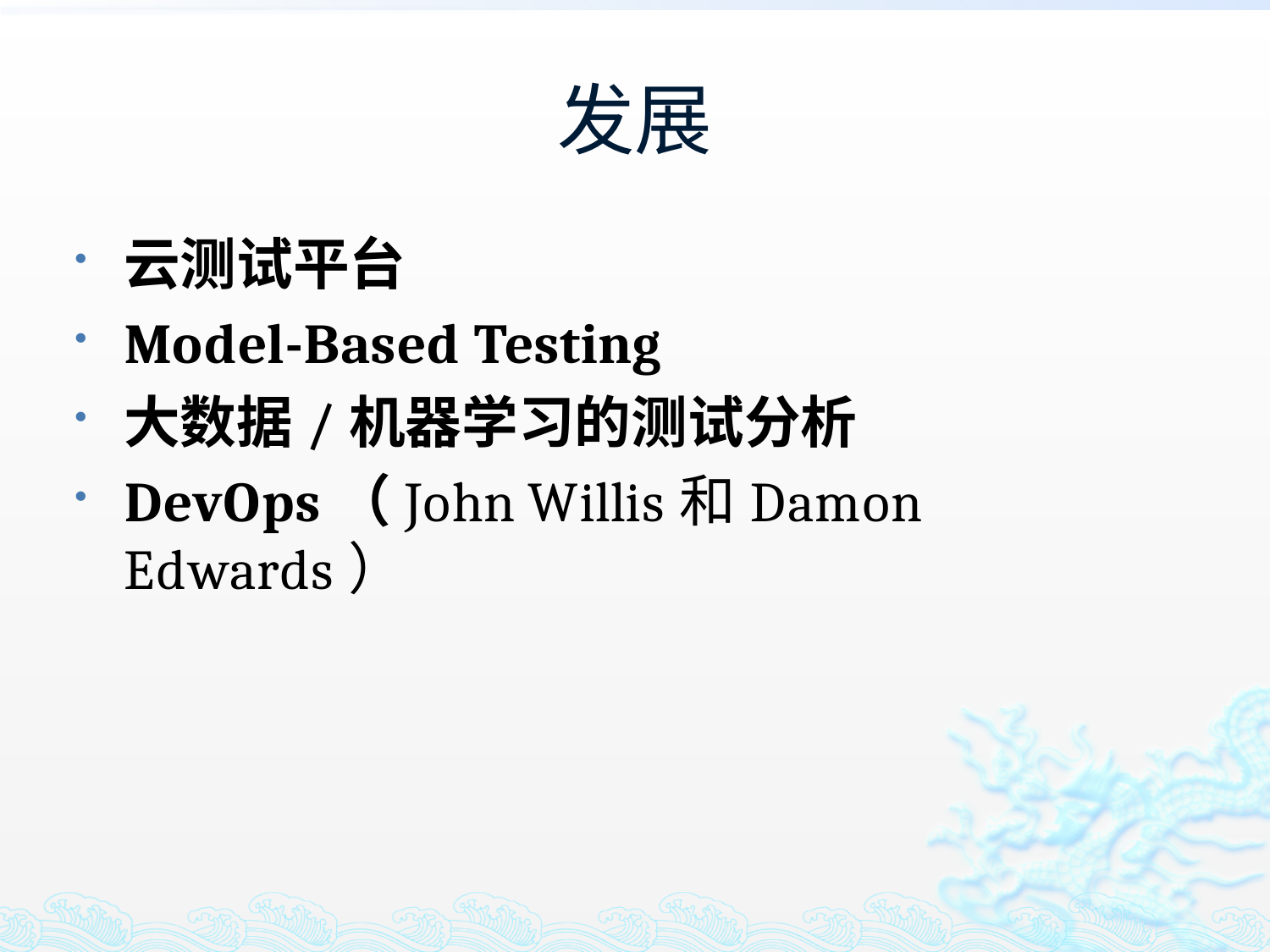

# 发展
云测试平台
Model-Based Testing
大数据/机器学习的测试分析
DevOps（John Willis和Damon Edwards）